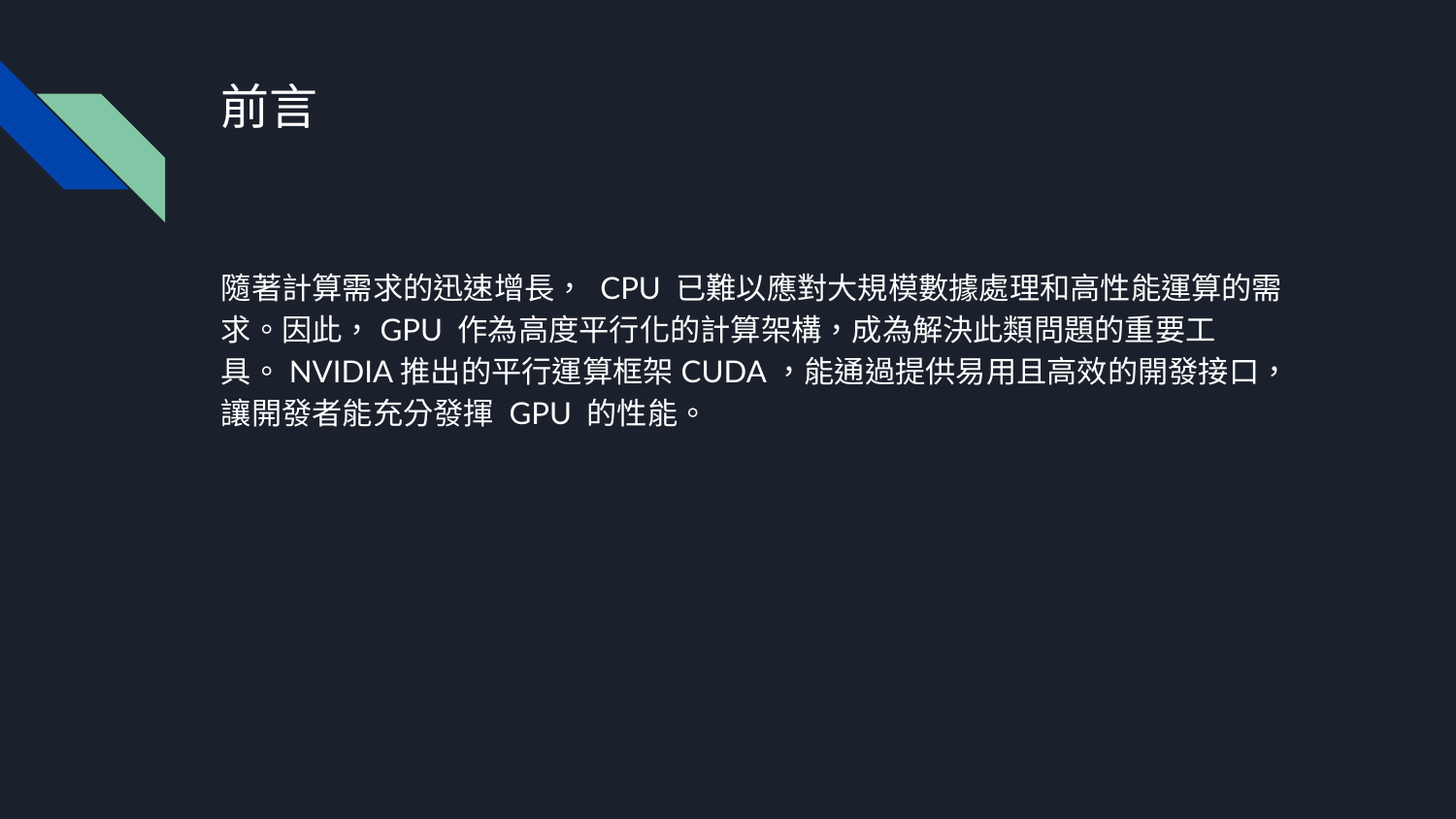

# 前言
隨著計算需求的迅速增長， CPU 已難以應對大規模數據處理和高性能運算的需求。因此，GPU 作為高度平行化的計算架構，成為解決此類問題的重要工具。NVIDIA推出的平行運算框架CUDA，能通過提供易用且高效的開發接口，讓開發者能充分發揮 GPU 的性能。